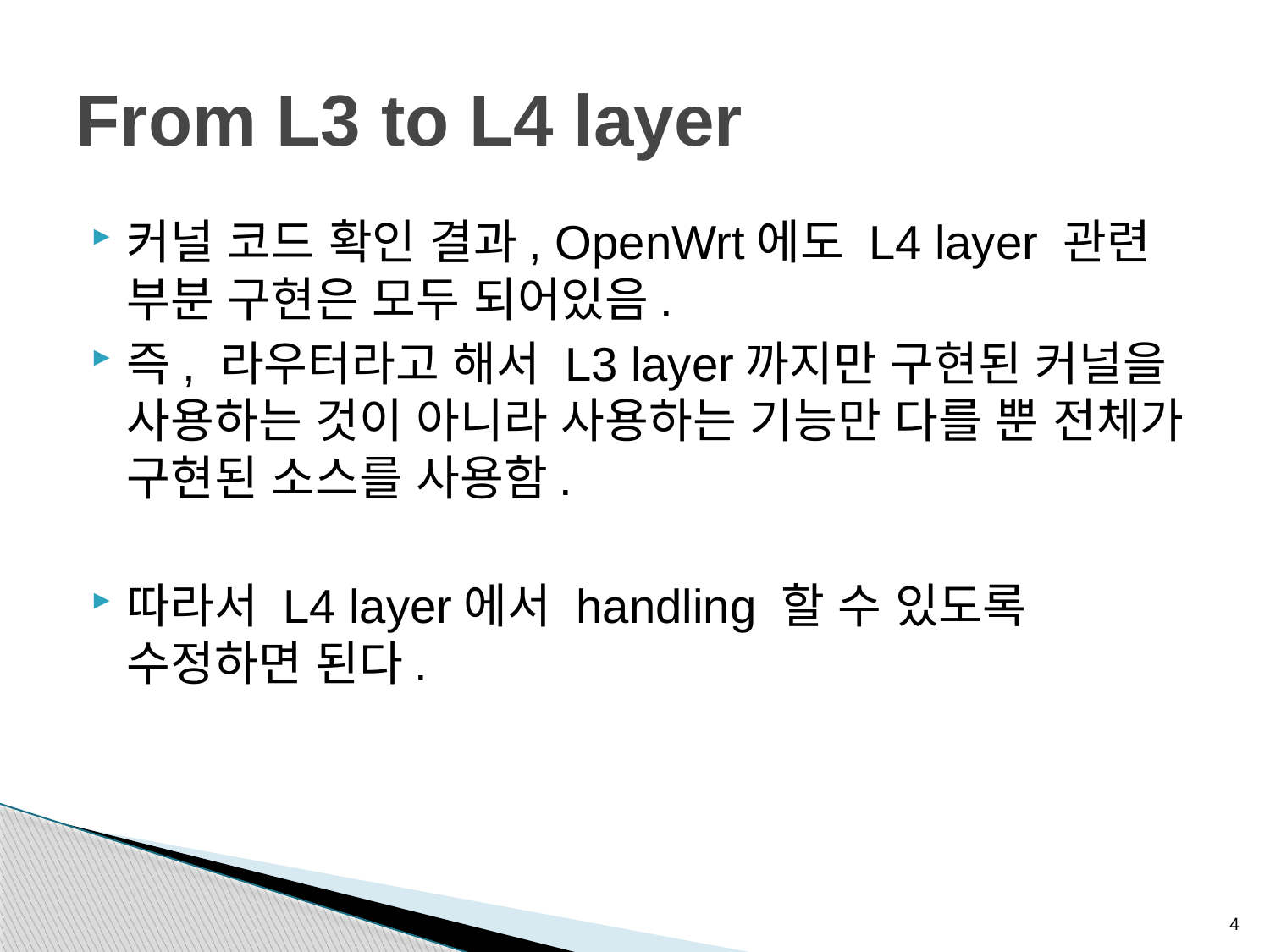

# From L3 to L4 layer
커널 코드 확인 결과, OpenWrt에도 L4 layer 관련 부분 구현은 모두 되어있음.
즉, 라우터라고 해서 L3 layer까지만 구현된 커널을 사용하는 것이 아니라 사용하는 기능만 다를 뿐 전체가 구현된 소스를 사용함.

따라서 L4 layer에서 handling 할 수 있도록 수정하면 된다.

4